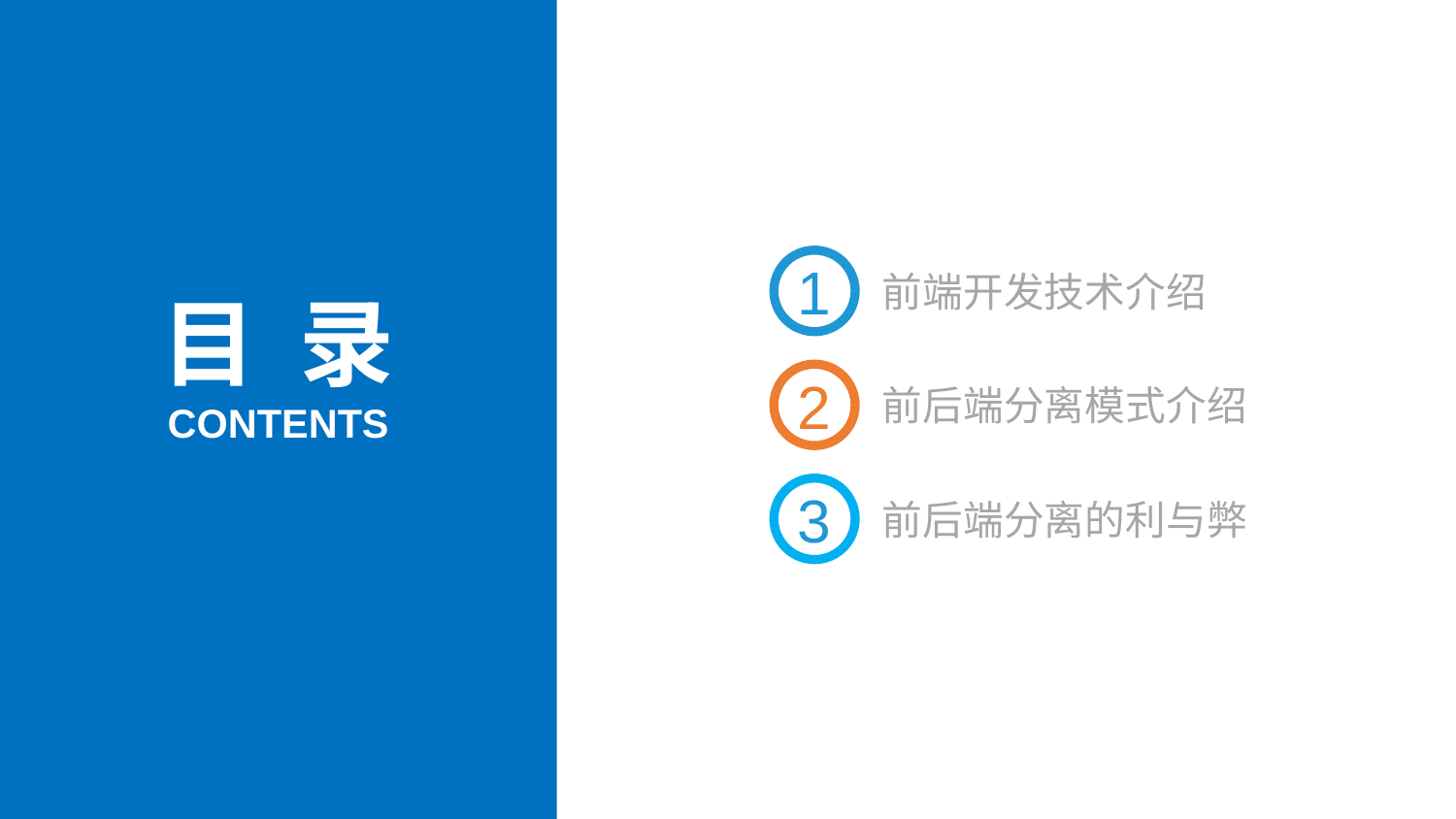

1
前端开发技术介绍
目  录
2
前后端分离模式介绍
CONTENTS
3
前后端分离的利与弊